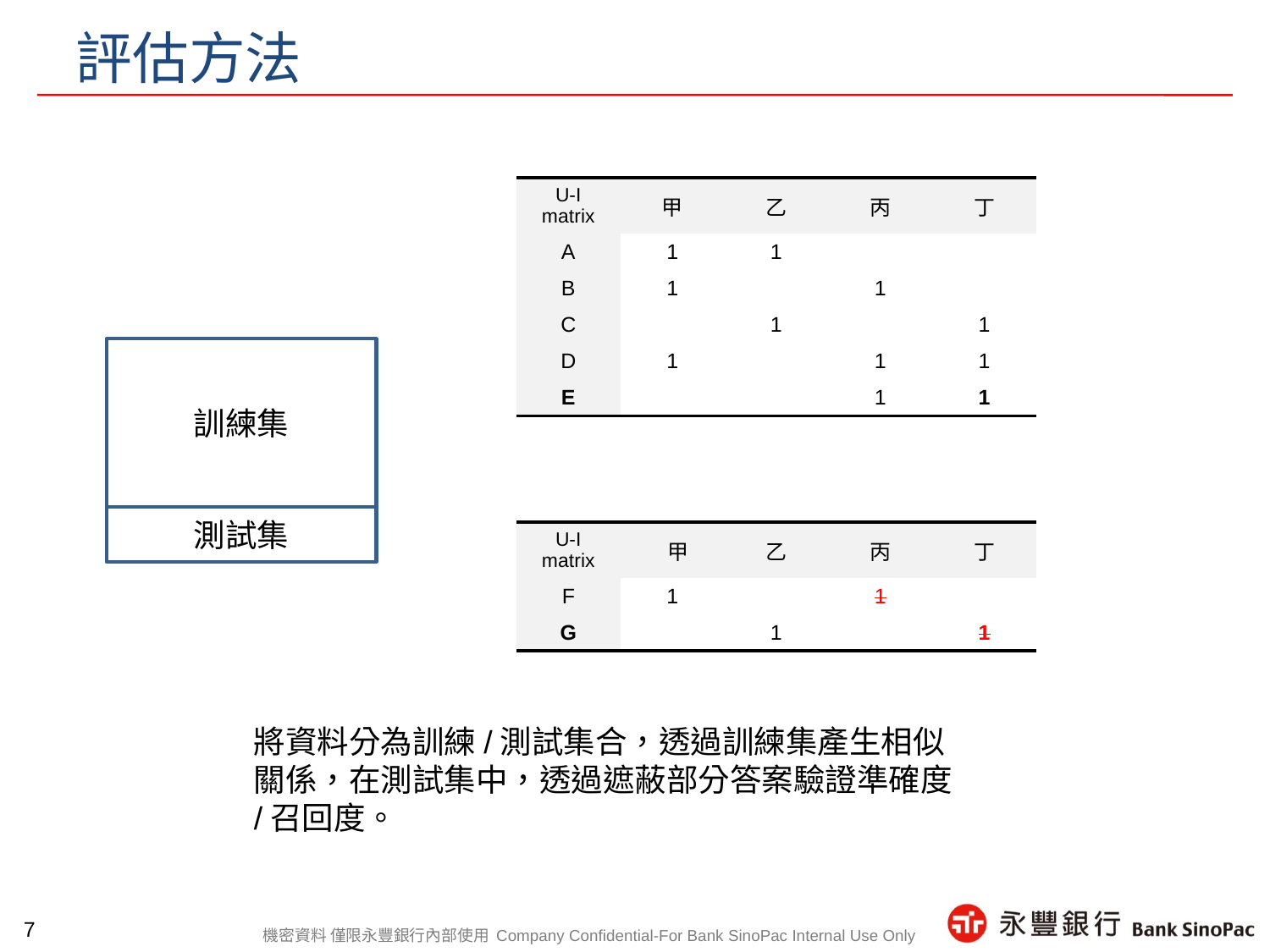

# 評估方法
| U-I matrix | 甲 | 乙 | 丙 | 丁 |
| --- | --- | --- | --- | --- |
| A | 1 | 1 |  |  |
| B | 1 |  | 1 |  |
| C |  | 1 |  | 1 |
| D | 1 |  | 1 | 1 |
| E |  |  | 1 | 1 |
訓練集
測試集
| U-I matrix | 甲 | 乙 | 丙 | 丁 |
| --- | --- | --- | --- | --- |
| F | 1 |  | 1 |  |
| G |  | 1 |  | 1 |
將資料分為訓練/測試集合，透過訓練集產生相似關係，在測試集中，透過遮蔽部分答案驗證準確度/召回度。